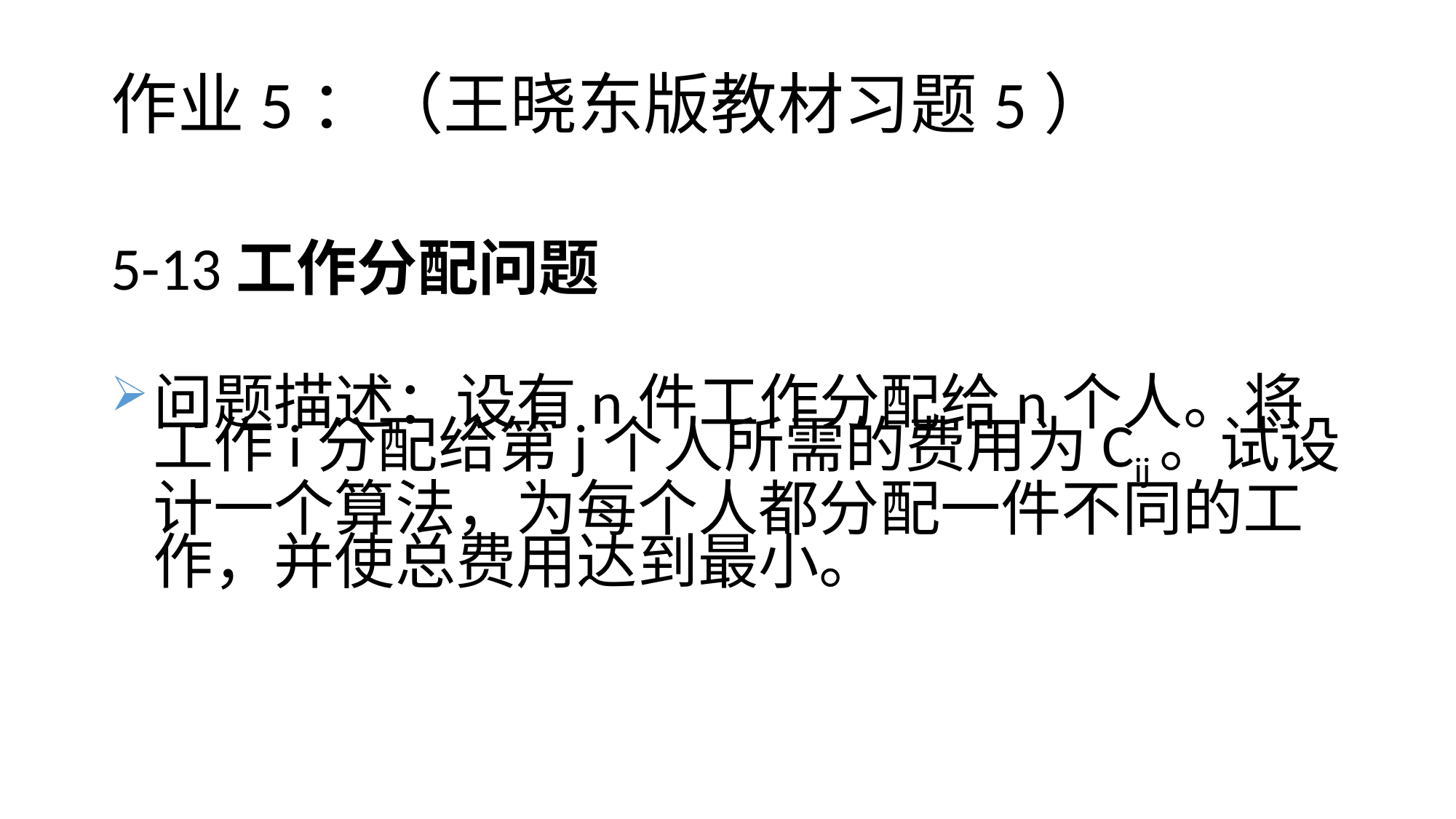

# 作业5：（王晓东版教材习题5）
5-13工作分配问题

问题描述：设有n件工作分配给n个人。将工作i分配给第j个人所需的费用为Cij。试设计一个算法，为每个人都分配一件不同的工作，并使总费用达到最小。